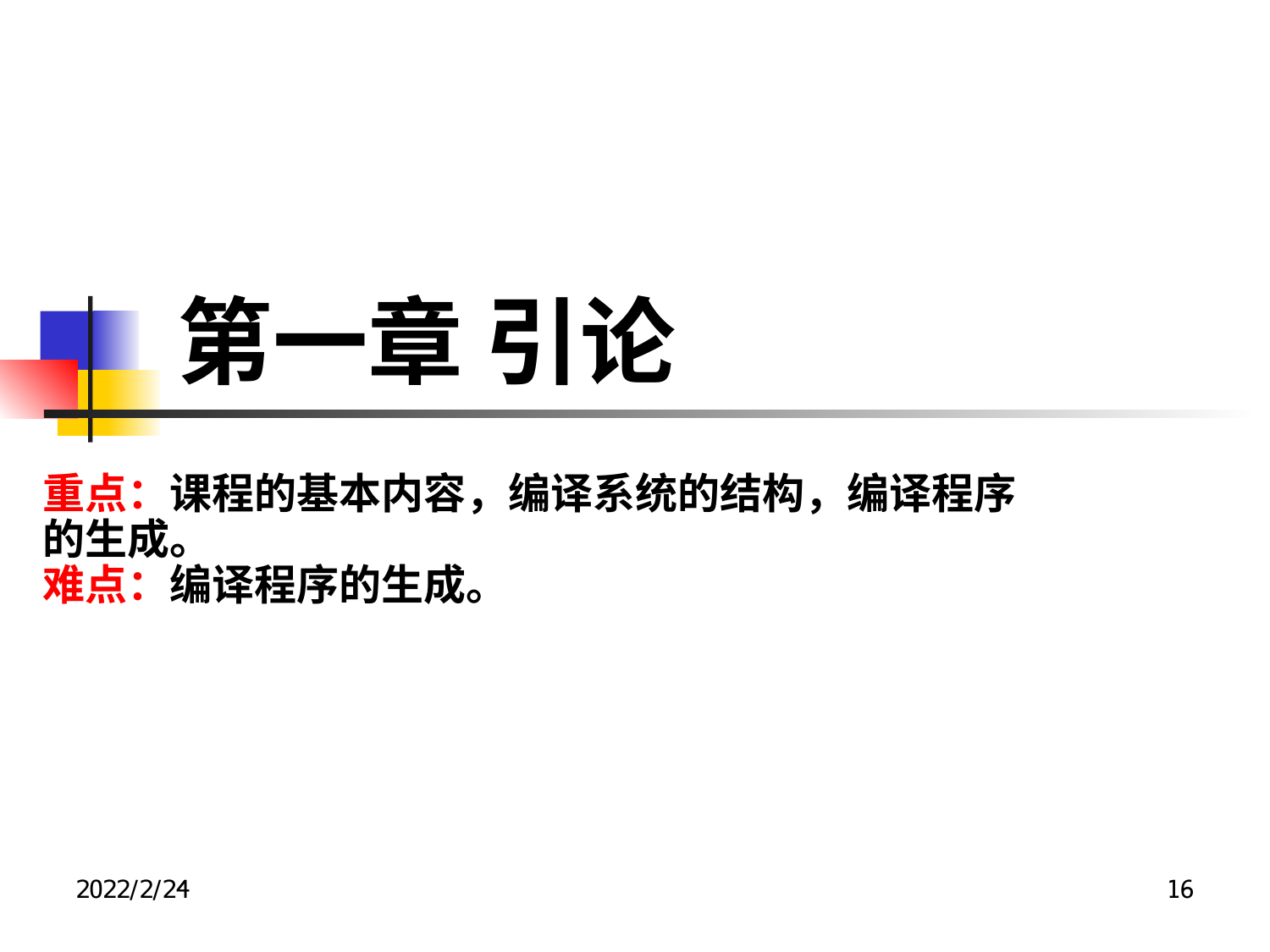

# 第一章 引论
重点：课程的基本内容，编译系统的结构，编译程序的生成。
难点：编译程序的生成。
2022/2/24
16